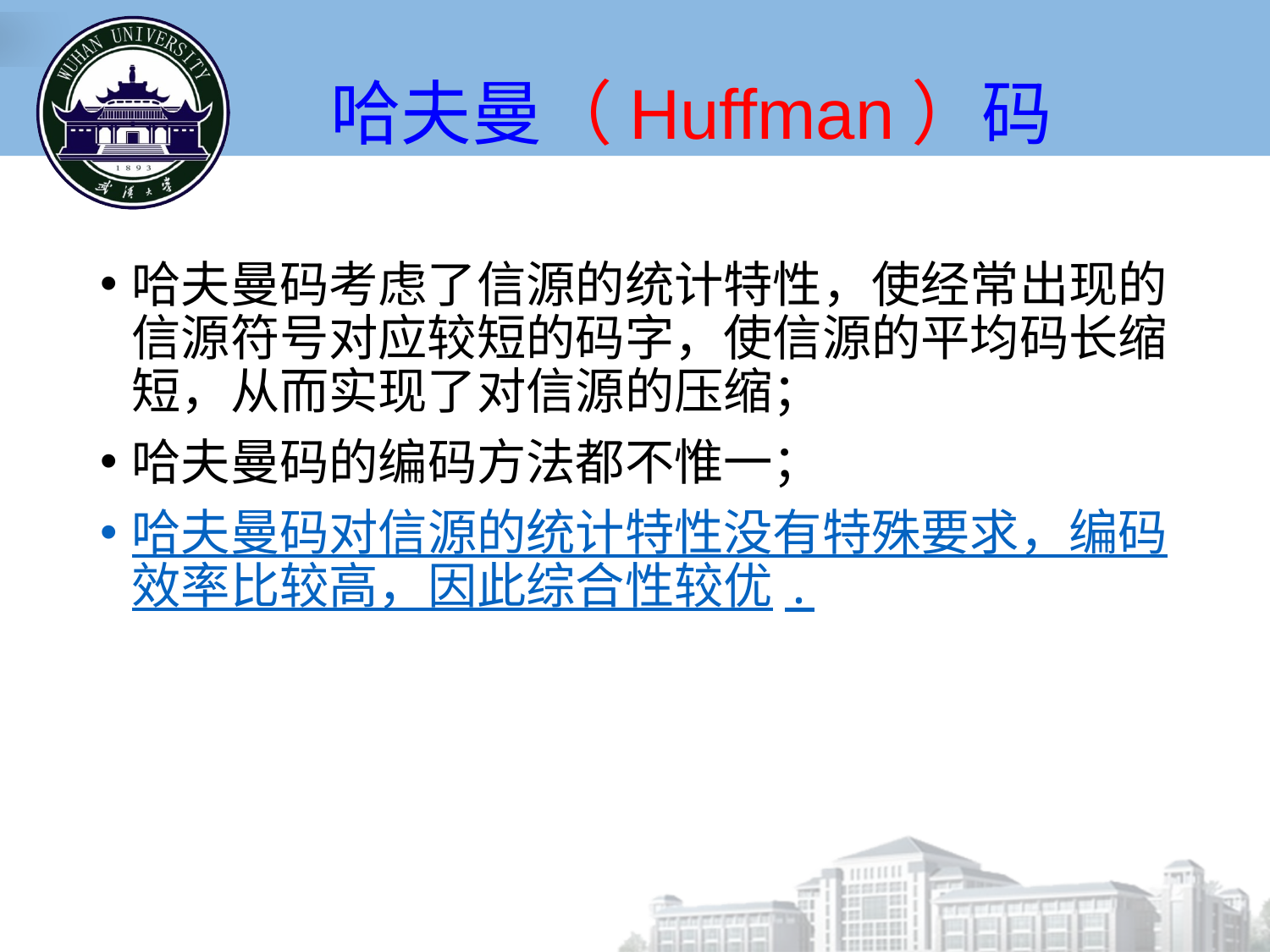

哈夫曼（Huffman）码
哈夫曼码考虑了信源的统计特性，使经常出现的信源符号对应较短的码字，使信源的平均码长缩短，从而实现了对信源的压缩；
哈夫曼码的编码方法都不惟一；
哈夫曼码对信源的统计特性没有特殊要求，编码效率比较高，因此综合性较优.